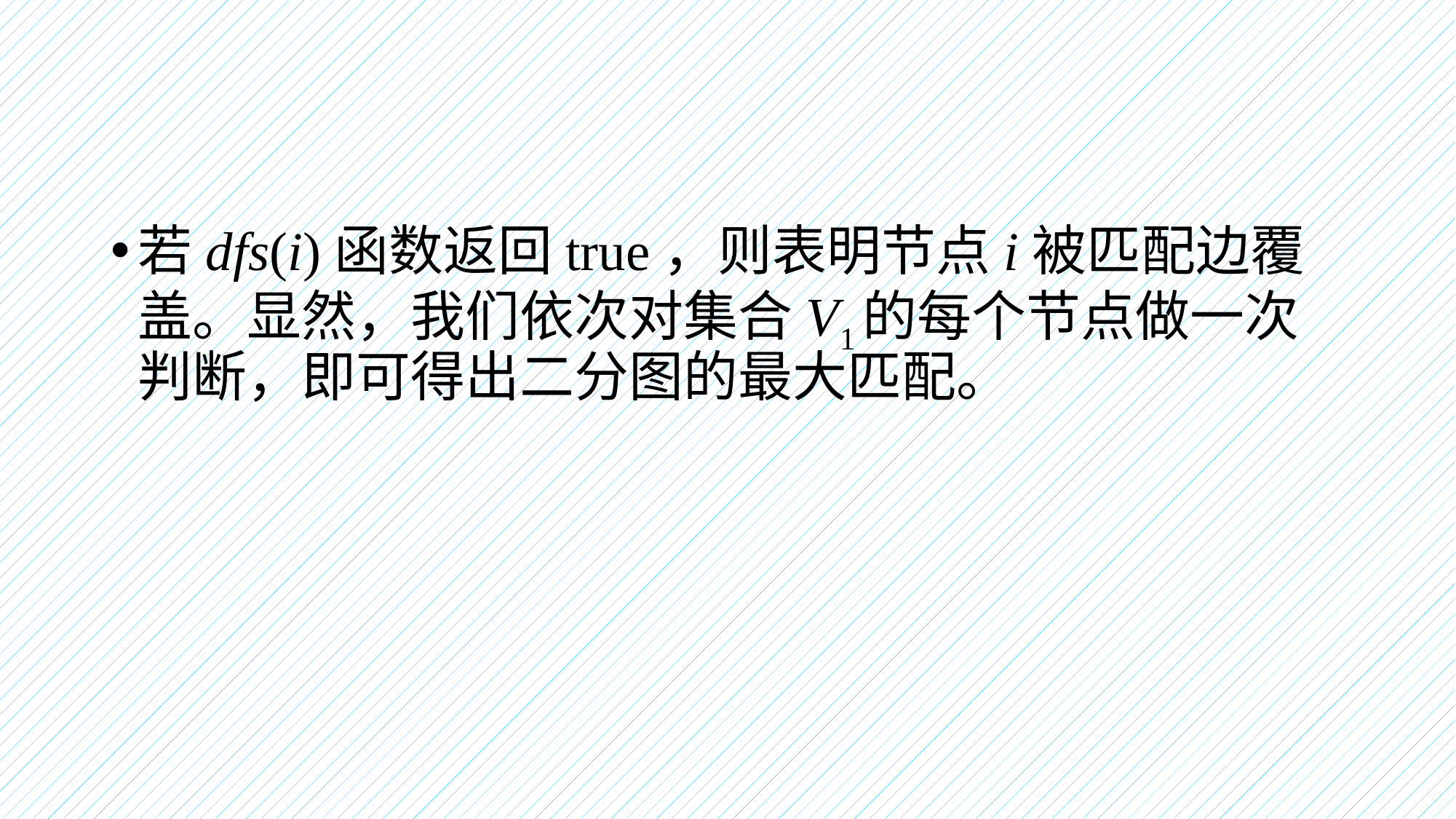

#
若dfs(i)函数返回true，则表明节点i被匹配边覆盖。显然，我们依次对集合V1的每个节点做一次判断，即可得出二分图的最大匹配。